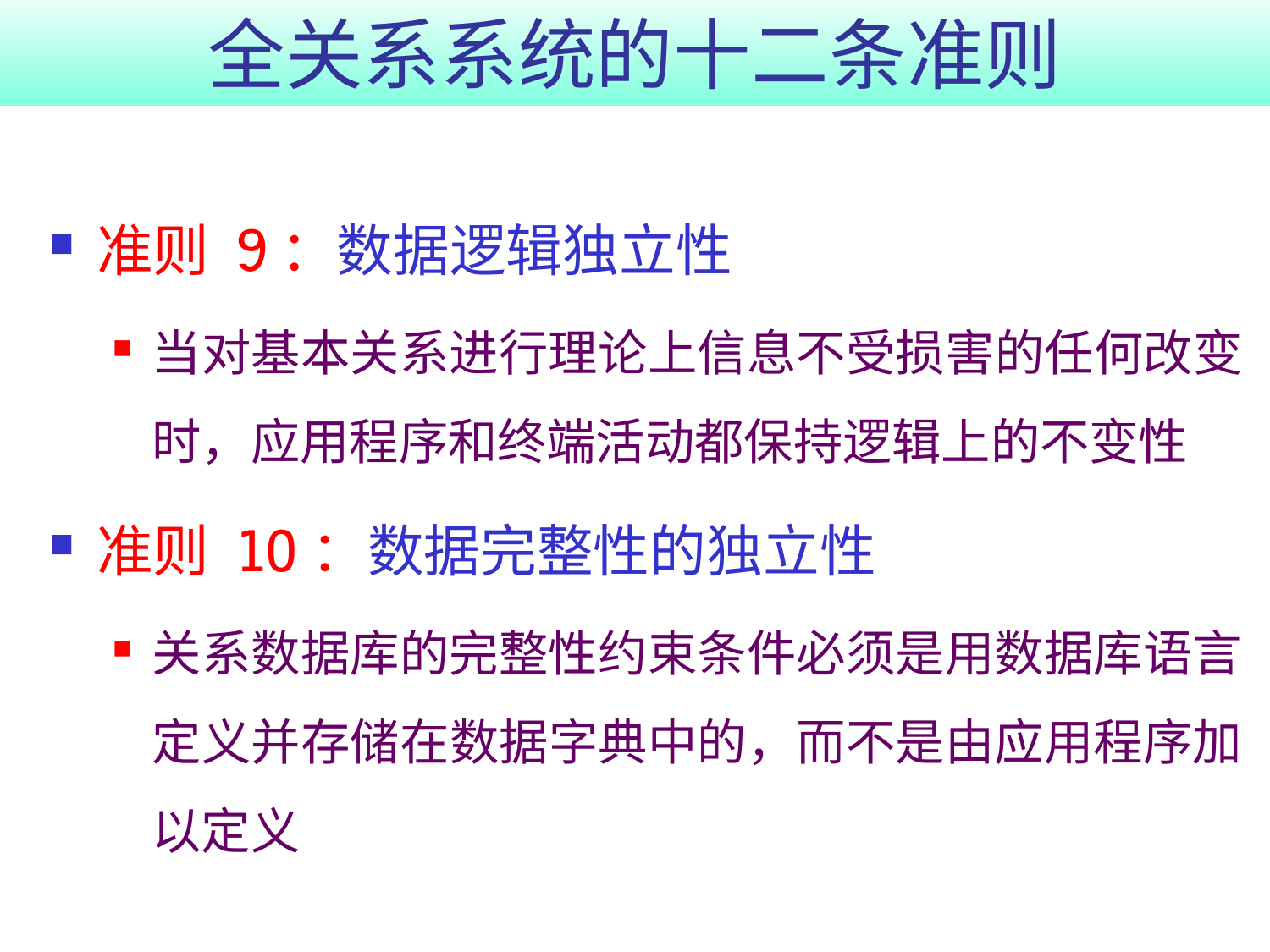

# 全关系系统的十二条准则
准则 9：数据逻辑独立性
当对基本关系进行理论上信息不受损害的任何改变时，应用程序和终端活动都保持逻辑上的不变性
准则 10：数据完整性的独立性
关系数据库的完整性约束条件必须是用数据库语言定义并存储在数据字典中的，而不是由应用程序加以定义